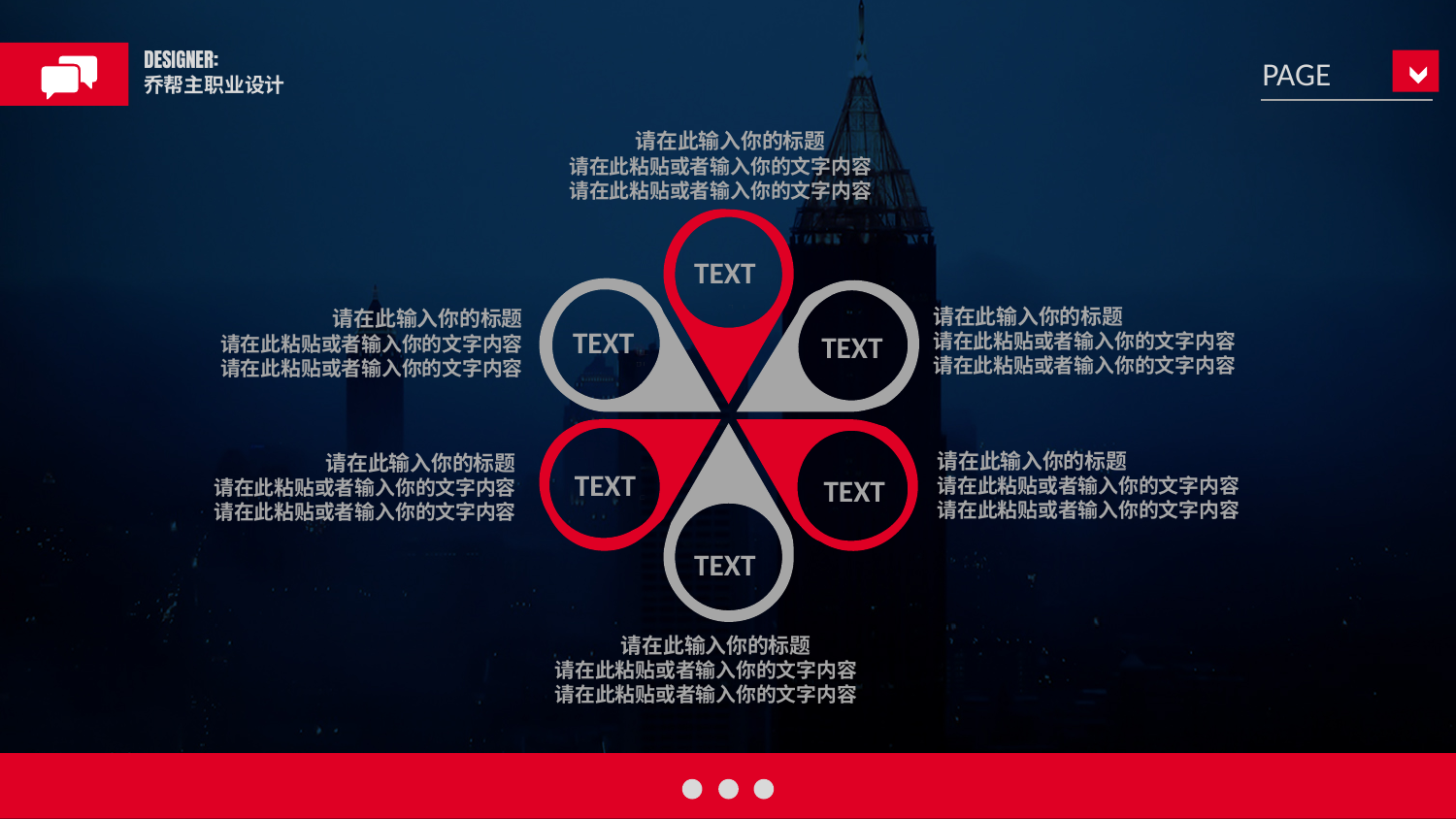

DESIGNER:
乔帮主职业设计
6
请在此输入你的标题
请在此粘贴或者输入你的文字内容
请在此粘贴或者输入你的文字内容

TEXT

TEXT

TEXT
请在此输入你的标题
请在此粘贴或者输入你的文字内容
请在此粘贴或者输入你的文字内容
请在此输入你的标题
请在此粘贴或者输入你的文字内容
请在此粘贴或者输入你的文字内容

TEXT

TEXT
请在此输入你的标题
请在此粘贴或者输入你的文字内容
请在此粘贴或者输入你的文字内容
请在此输入你的标题
请在此粘贴或者输入你的文字内容
请在此粘贴或者输入你的文字内容
TEXT

请在此输入你的标题
请在此粘贴或者输入你的文字内容
请在此粘贴或者输入你的文字内容